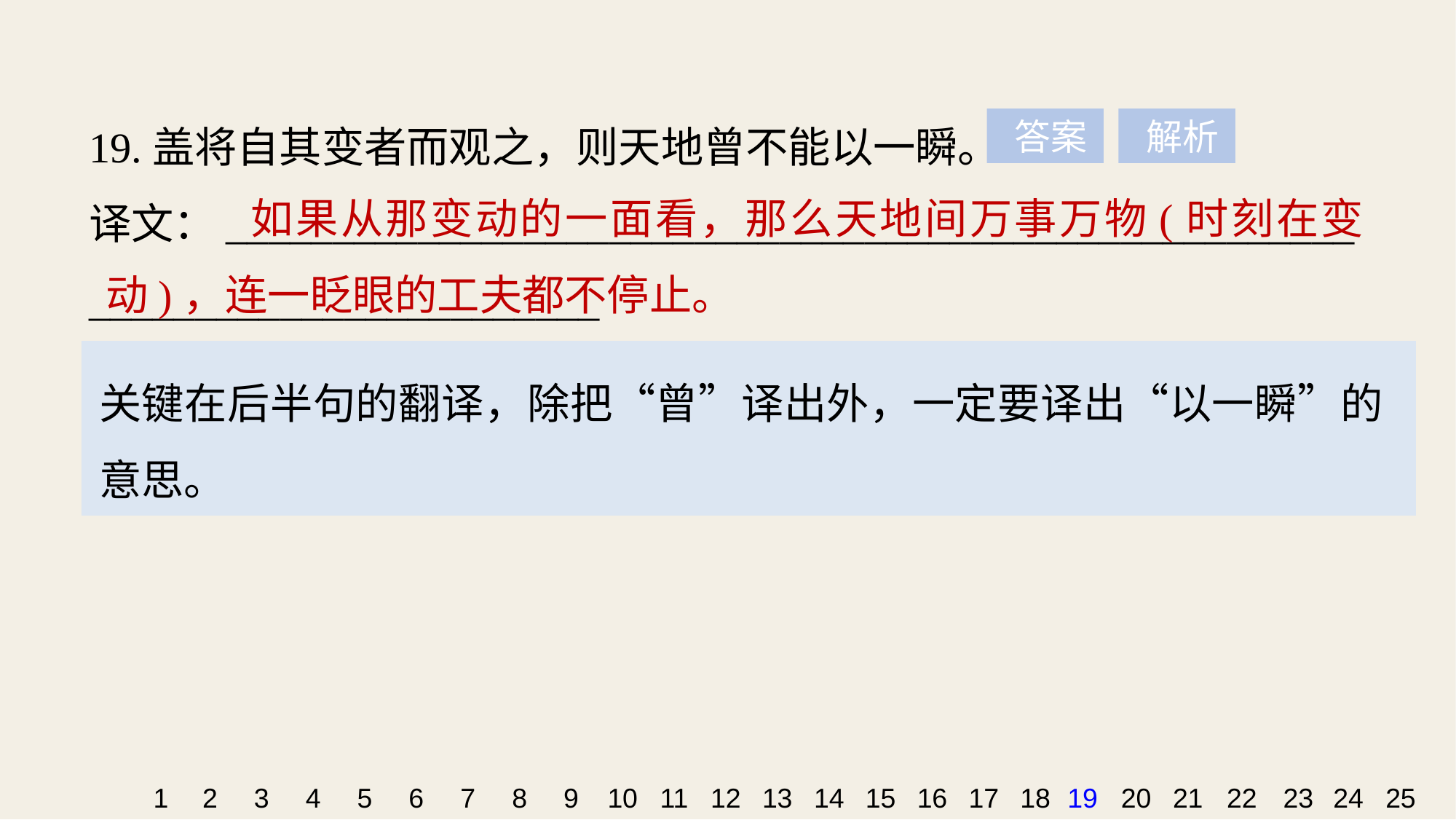

19.盖将自其变者而观之，则天地曾不能以一瞬。
译文：_____________________________________________________
________________________
 答案
 解析
           如果从那变动的一面看，那么天地间万事万物(时刻在变动)，连一眨眼的工夫都不停止。

关键在后半句的翻译，除把“曾”译出外，一定要译出“以一瞬”的意思。
1
2
3
4
5
6
7
8
9
10
11
12
13
14
15
16
17
18
19
20
21
22
23
24
25